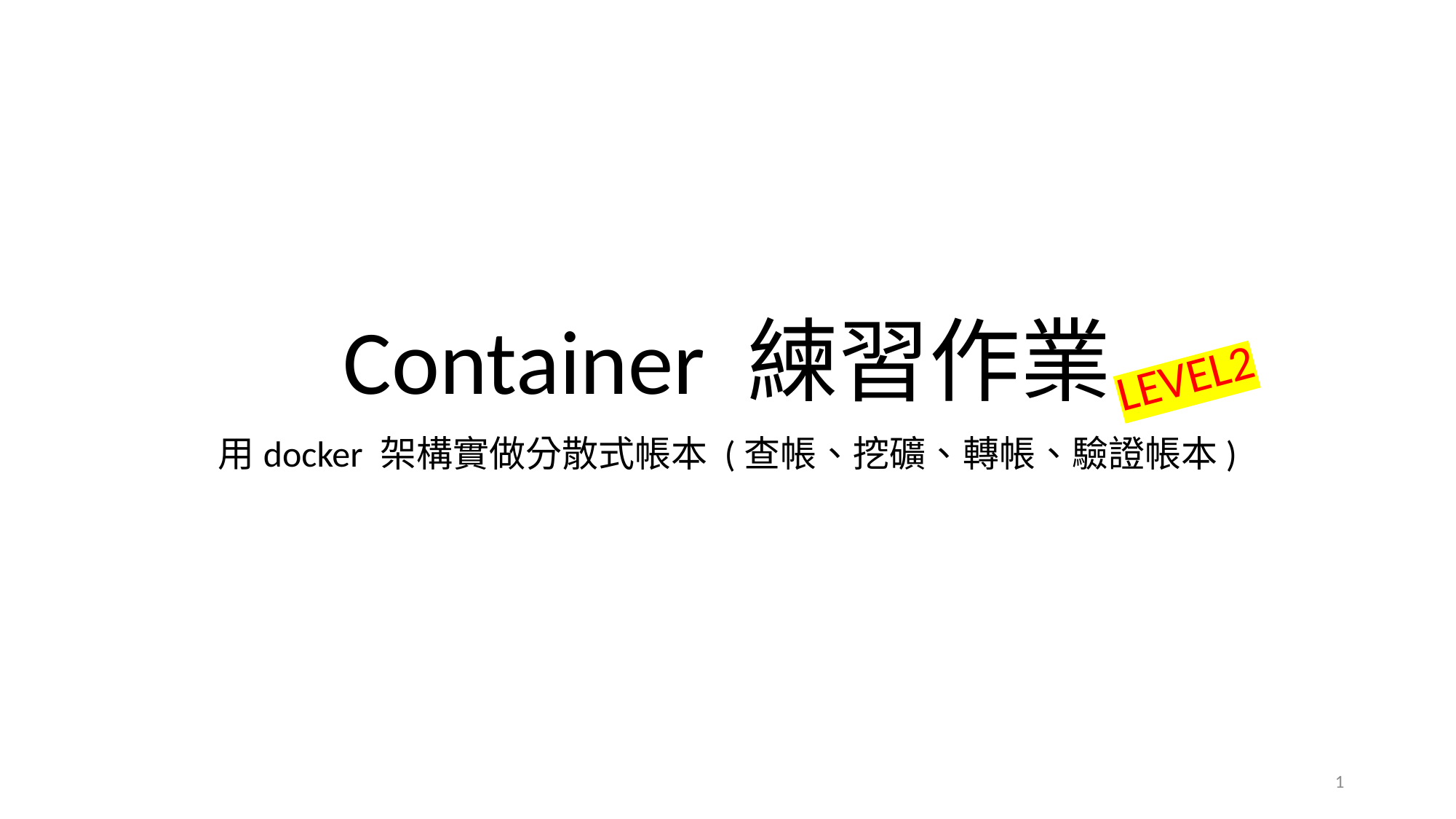

# Container 練習作業
LEVEL2
用docker 架構實做分散式帳本 (查帳、挖礦、轉帳、驗證帳本)
1